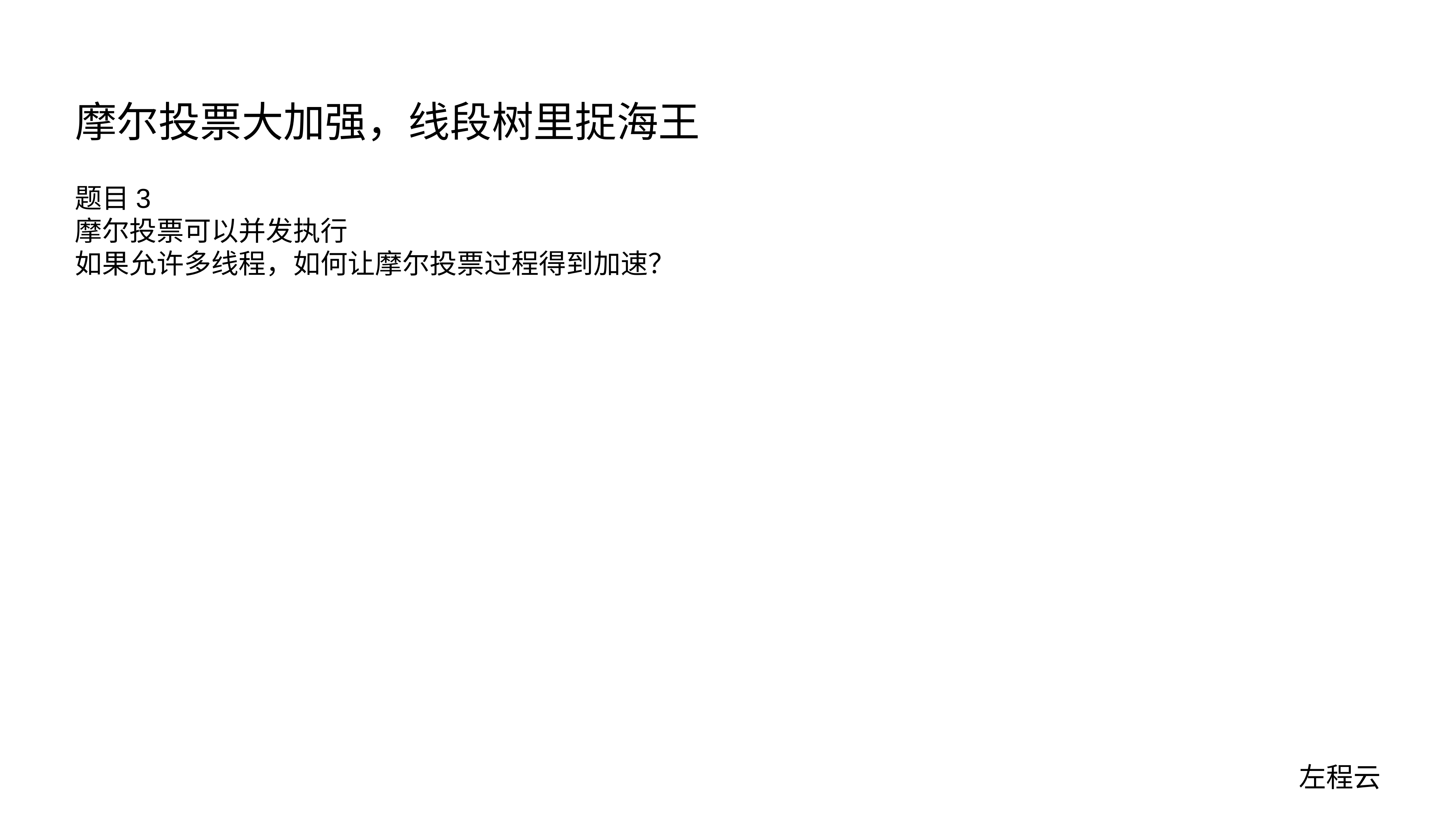

# 摩尔投票大加强，线段树里捉海王
题目3
摩尔投票可以并发执行
如果允许多线程，如何让摩尔投票过程得到加速？
左程云